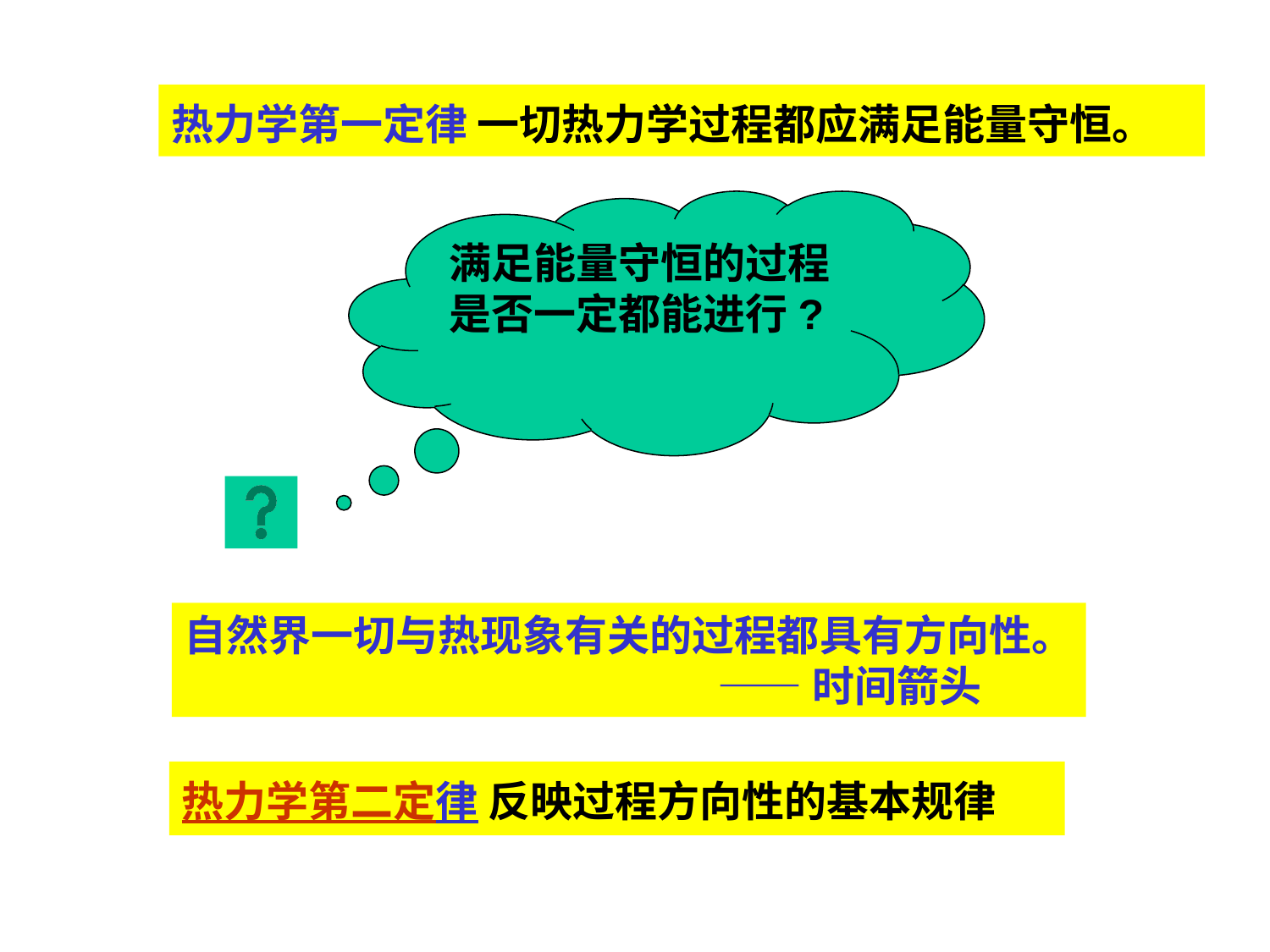

热力学第一定律 一切热力学过程都应满足能量守恒。
满足能量守恒的过程是否一定都能进行?

自然界一切与热现象有关的过程都具有方向性。
                                                        ——时间箭头
热力学第二定律 反映过程方向性的基本规律